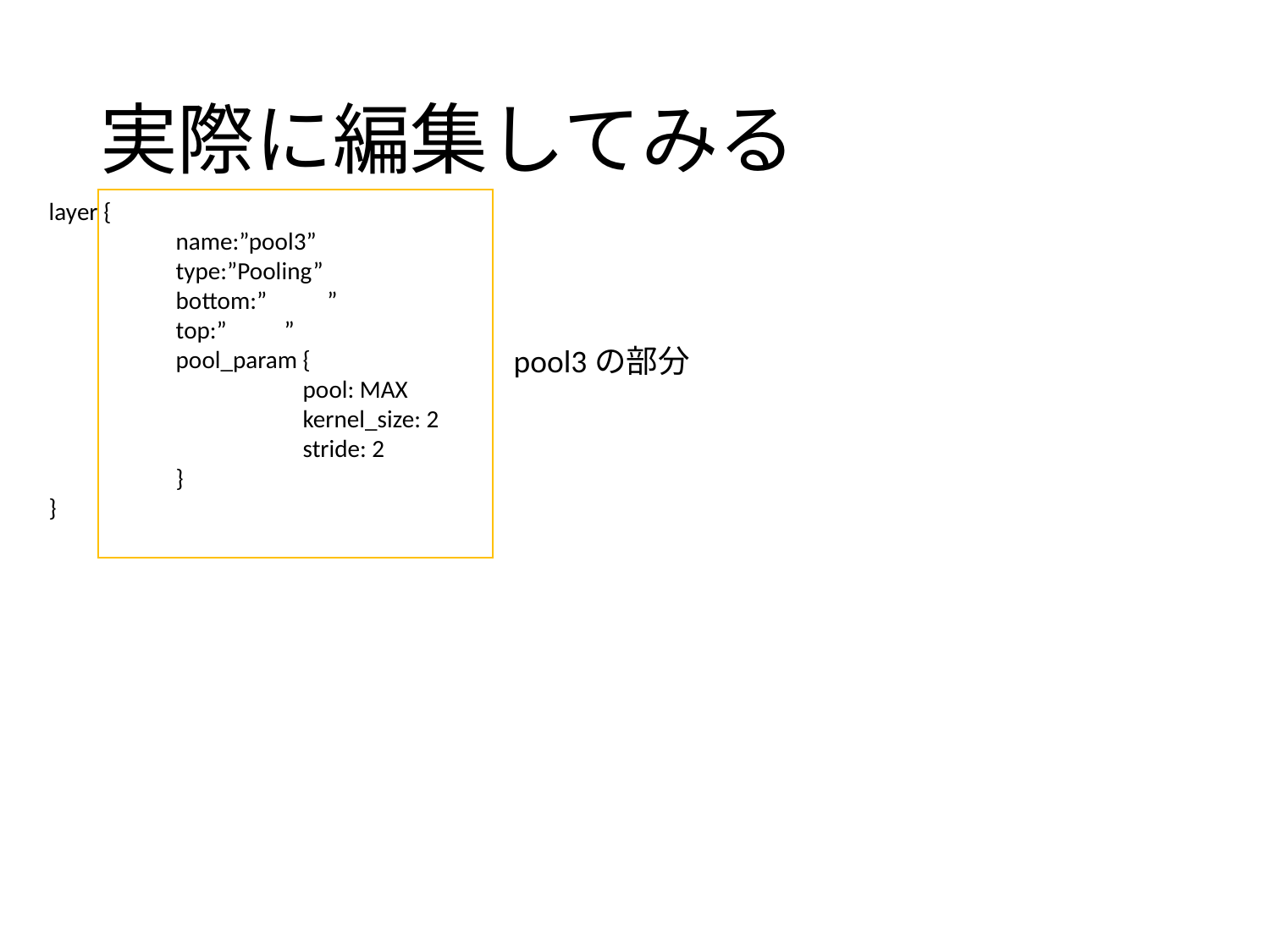

# 実際に編集してみる
layer {
	name:”pool3”
	type:”Pooling”
	bottom:”conv3”
	top:”pool3”
 	pool_param {
		pool: MAX
		kernel_size: 2
		stride: 2
	}
}

pool3の部分